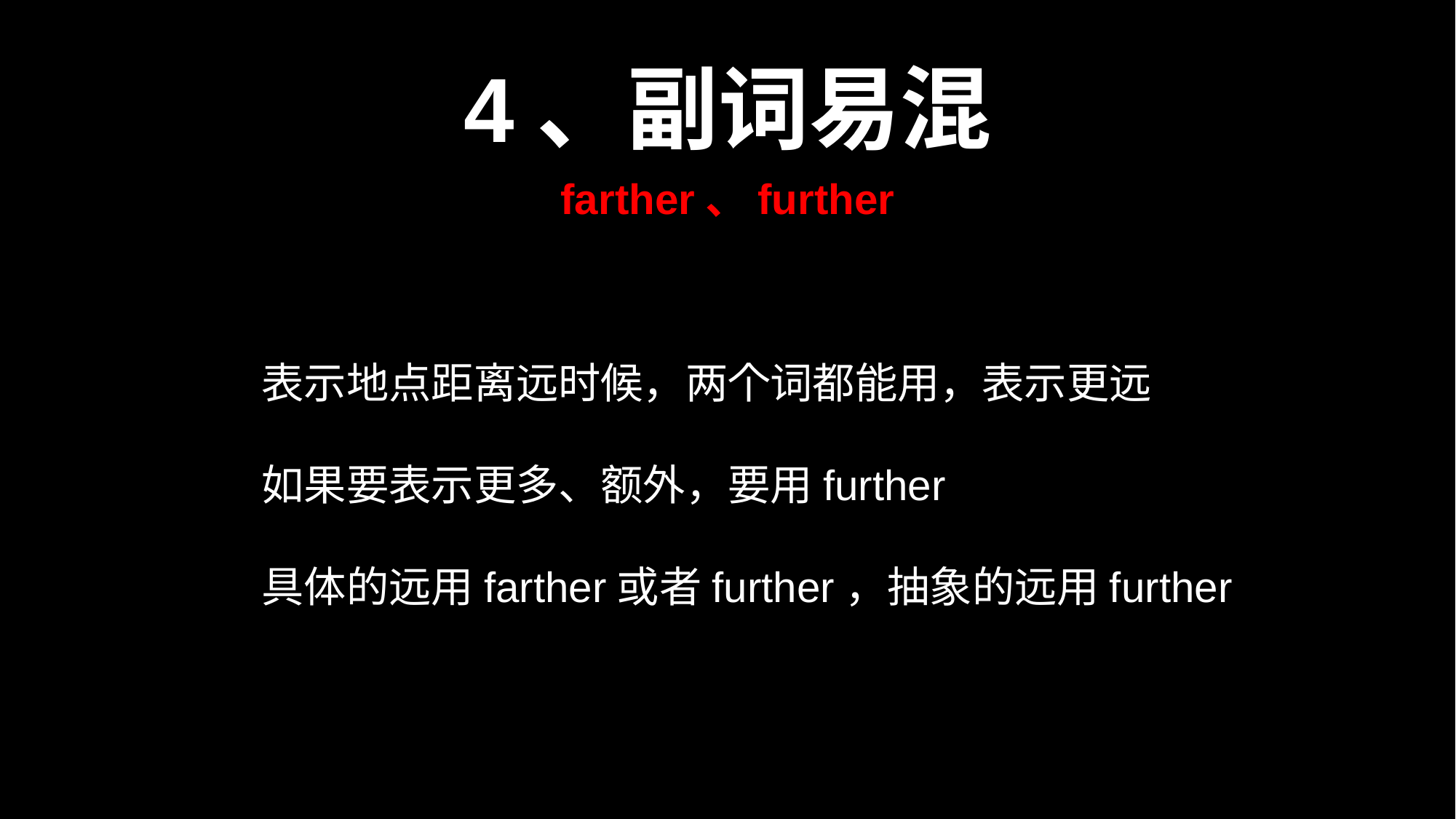

4、副词易混
farther、further
表示地点距离远时候，两个词都能用，表示更远

如果要表示更多、额外，要用further

具体的远用farther或者further，抽象的远用further